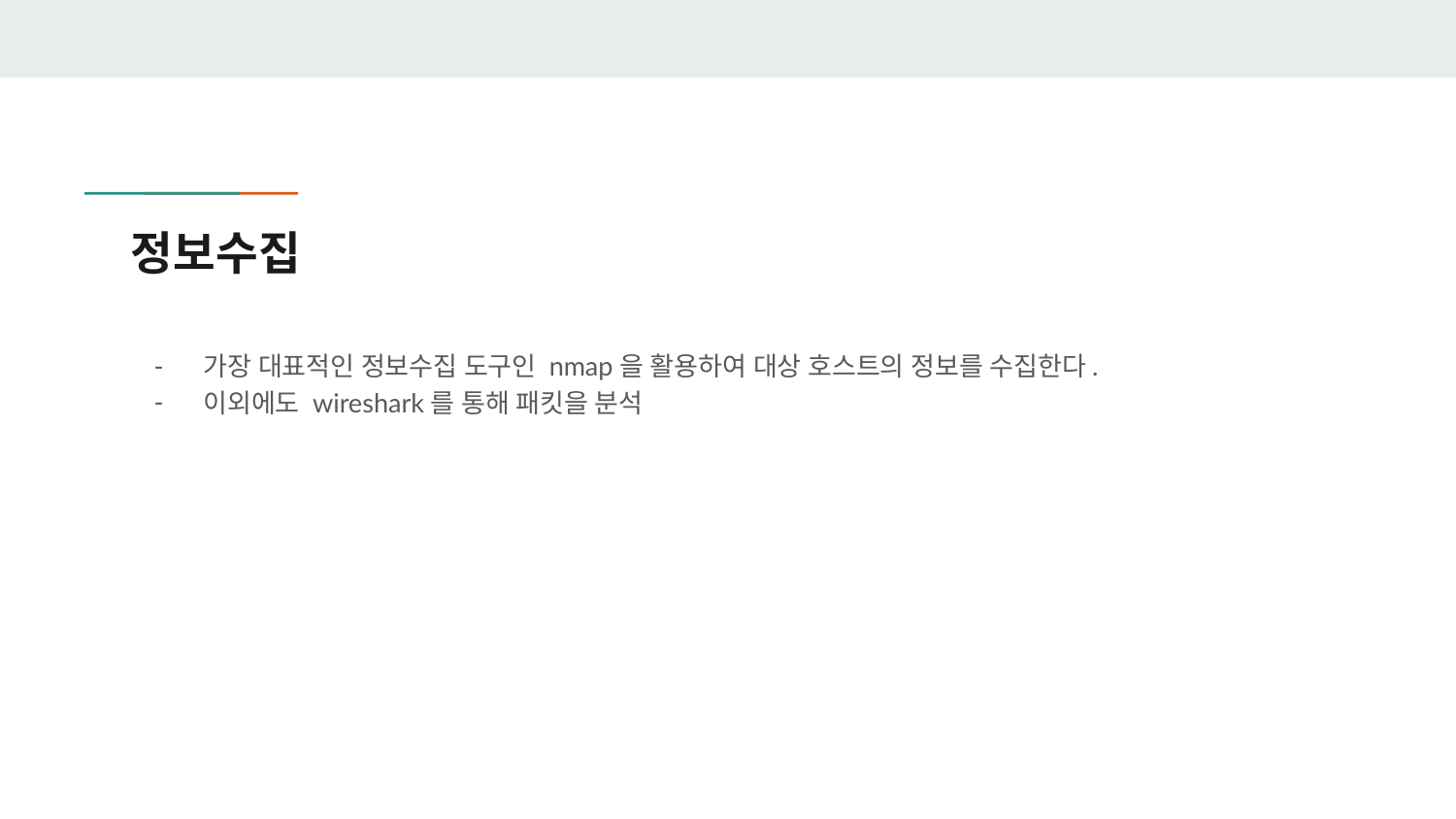

# 정보수집
가장 대표적인 정보수집 도구인 nmap을 활용하여 대상 호스트의 정보를 수집한다.
이외에도 wireshark를 통해 패킷을 분석